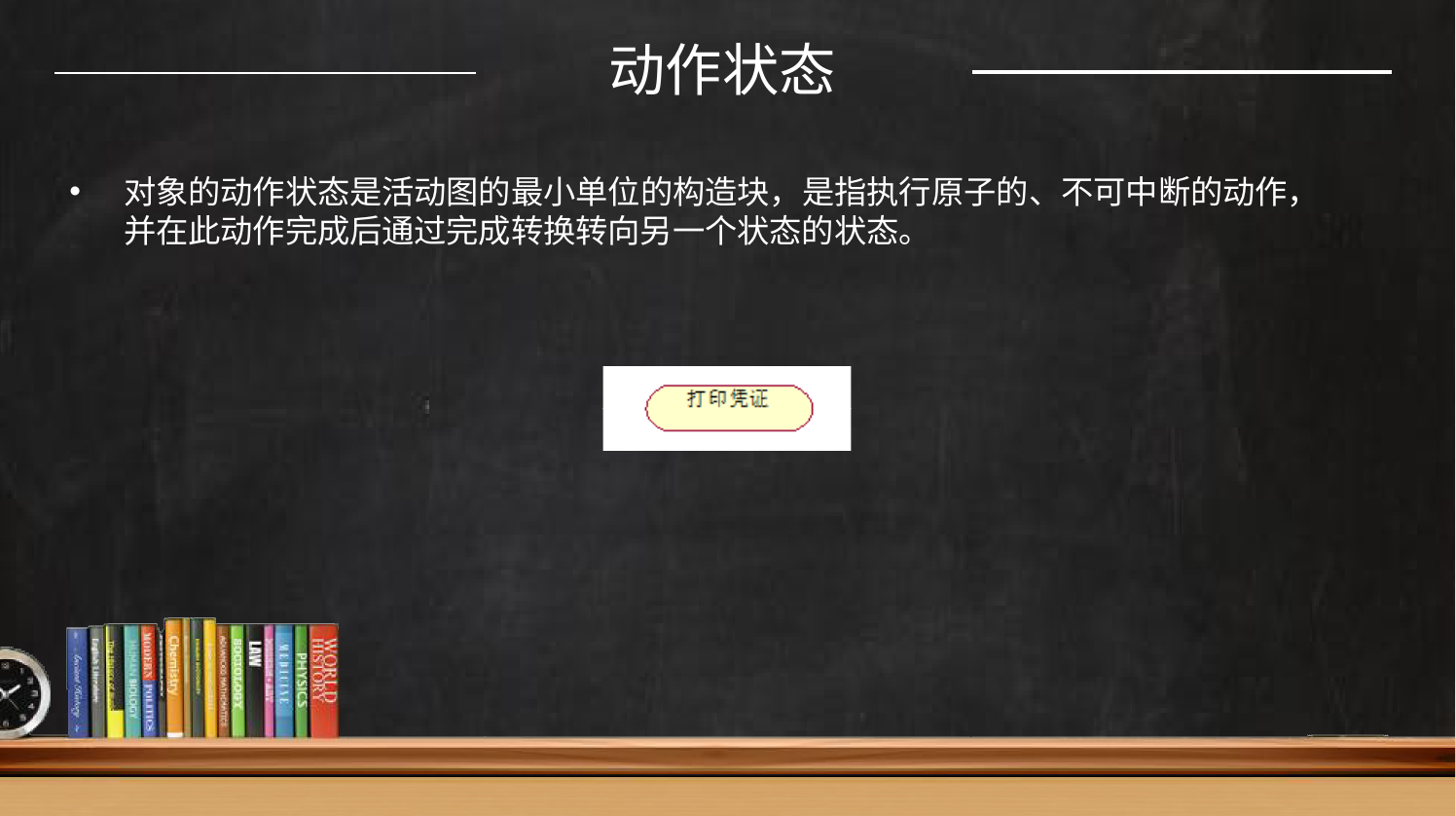

# 动作状态

对象的动作状态是活动图的最小单位的构造块，是指执行原子的、不可中断的动作，
并在此动作完成后通过完成转换转向另一个状态的状态。